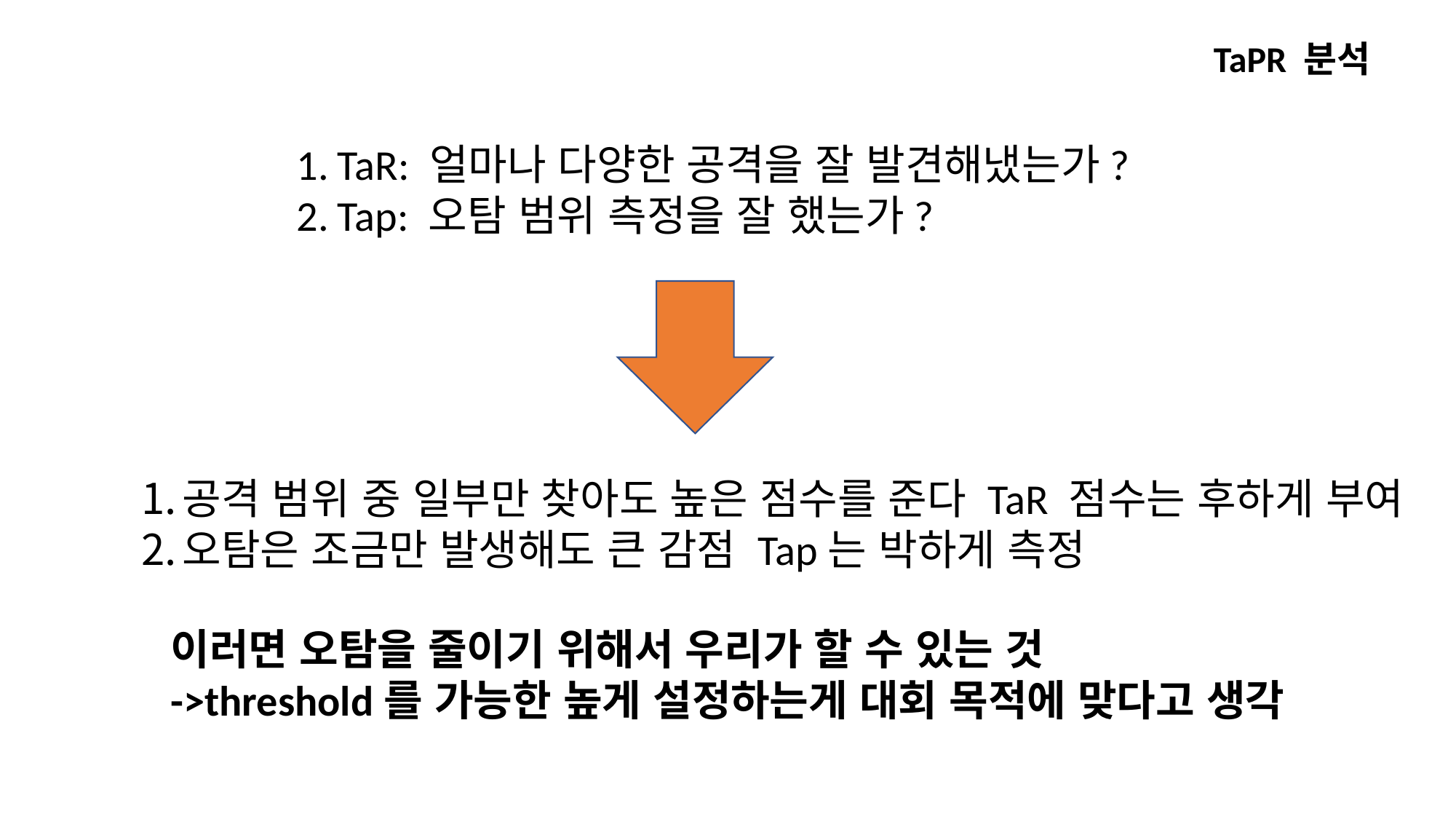

TaPR 분석
TaR: 얼마나 다양한 공격을 잘 발견해냈는가?
Tap: 오탐 범위 측정을 잘 했는가?

공격 범위 중 일부만 찾아도 높은 점수를 준다 TaR 점수는 후하게 부여
오탐은 조금만 발생해도 큰 감점 Tap는 박하게 측정
이러면 오탐을 줄이기 위해서 우리가 할 수 있는 것
->threshold를 가능한 높게 설정하는게 대회 목적에 맞다고 생각